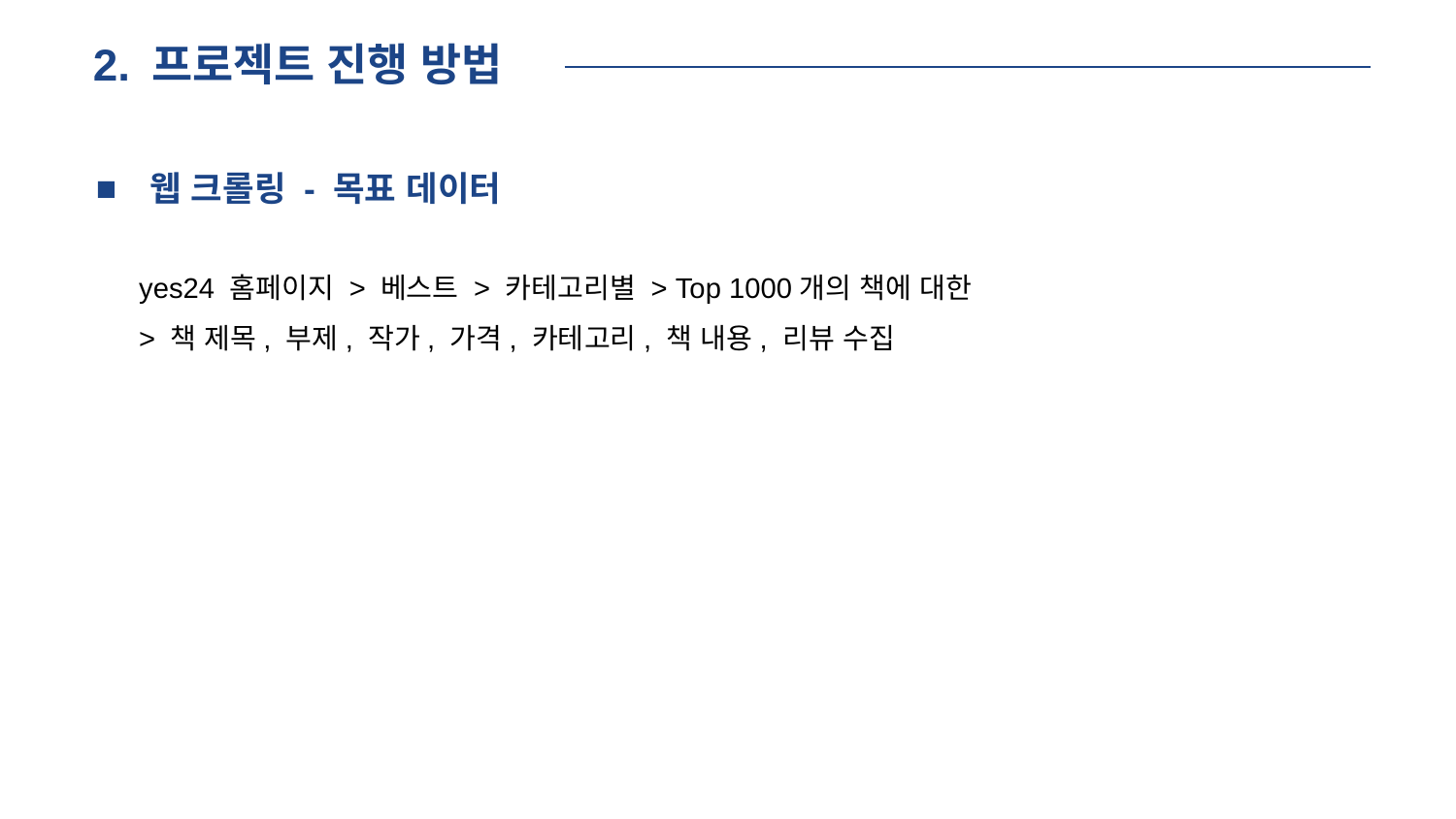

프로젝트 진행 방법
웹 크롤링 - 목표 데이터
yes24 홈페이지 > 베스트 > 카테고리별 > Top 1000개의 책에 대한
> 책 제목, 부제, 작가, 가격, 카테고리, 책 내용, 리뷰 수집